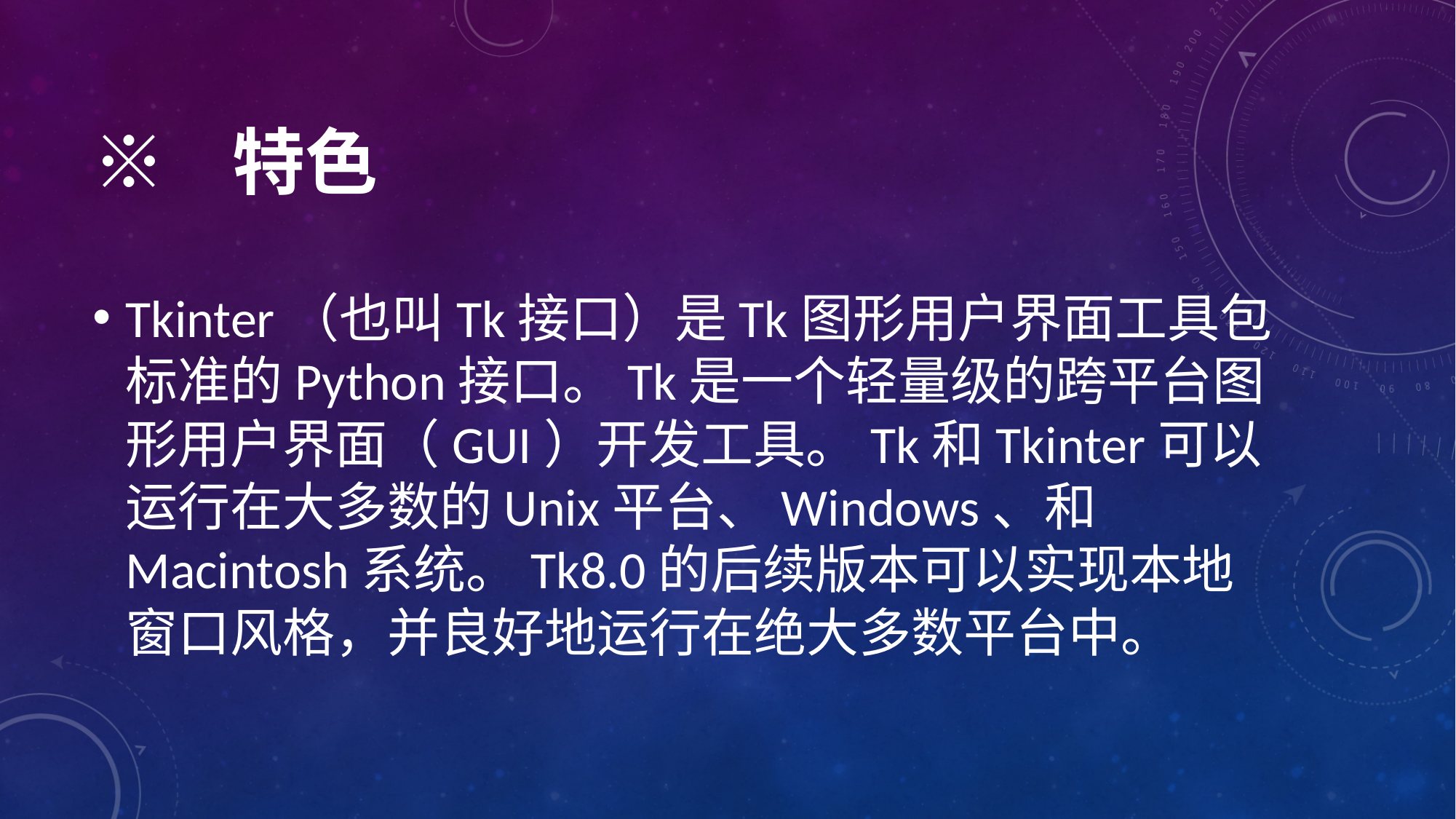

# ※   特色
Tkinter（也叫Tk接口）是Tk图形用户界面工具包标准的Python接口。Tk是一个轻量级的跨平台图形用户界面（GUI）开发工具。Tk和Tkinter可以运行在大多数的Unix平台、Windows、和Macintosh系统。Tk8.0的后续版本可以实现本地窗口风格，并良好地运行在绝大多数平台中。